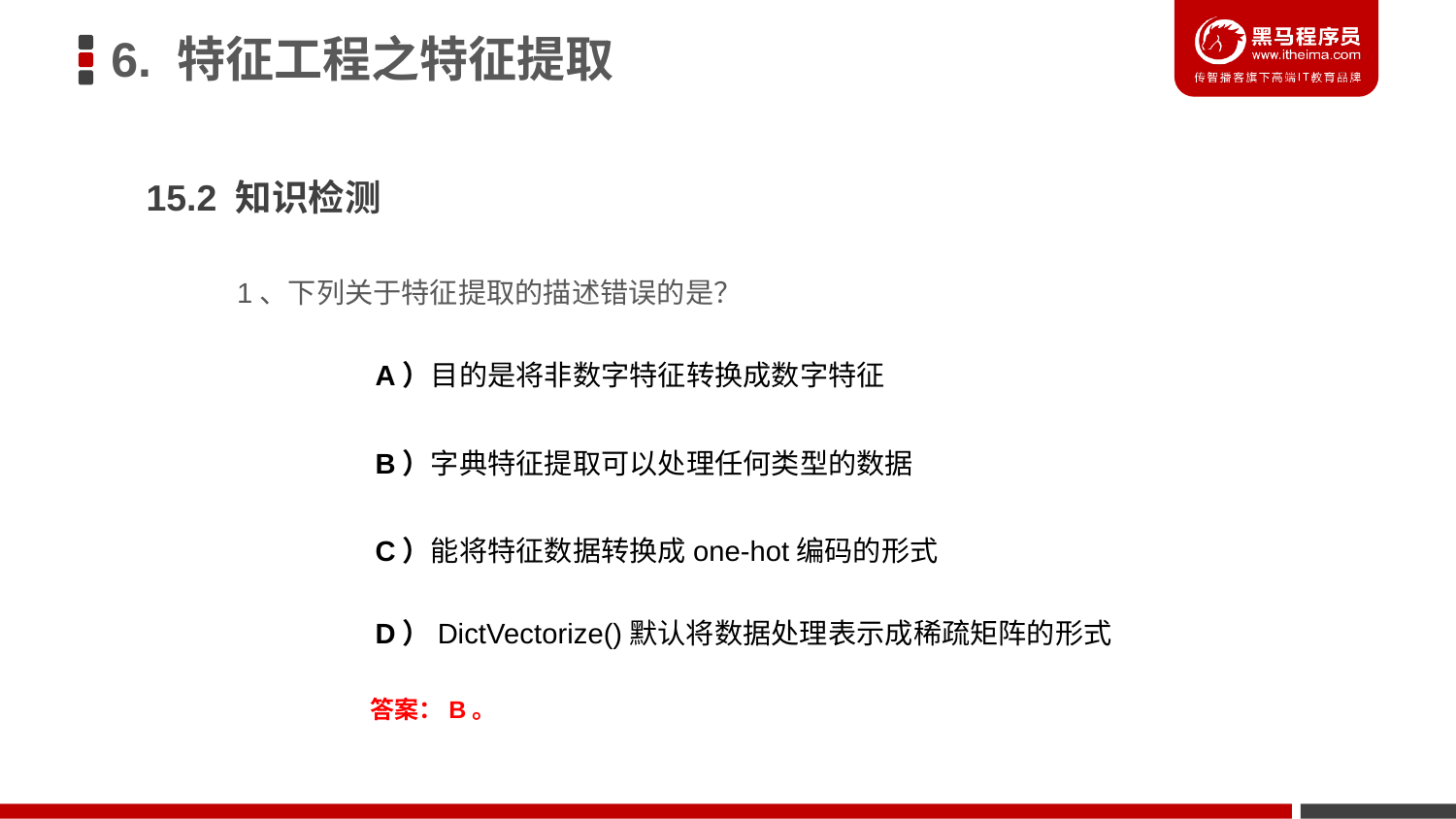

6. 特征工程之特征提取
15.2 知识检测
1、下列关于特征提取的描述错误的是？
A）目的是将非数字特征转换成数字特征

B）字典特征提取可以处理任何类型的数据

C）能将特征数据转换成one-hot编码的形式

D）DictVectorize()默认将数据处理表示成稀疏矩阵的形式
答案：B。